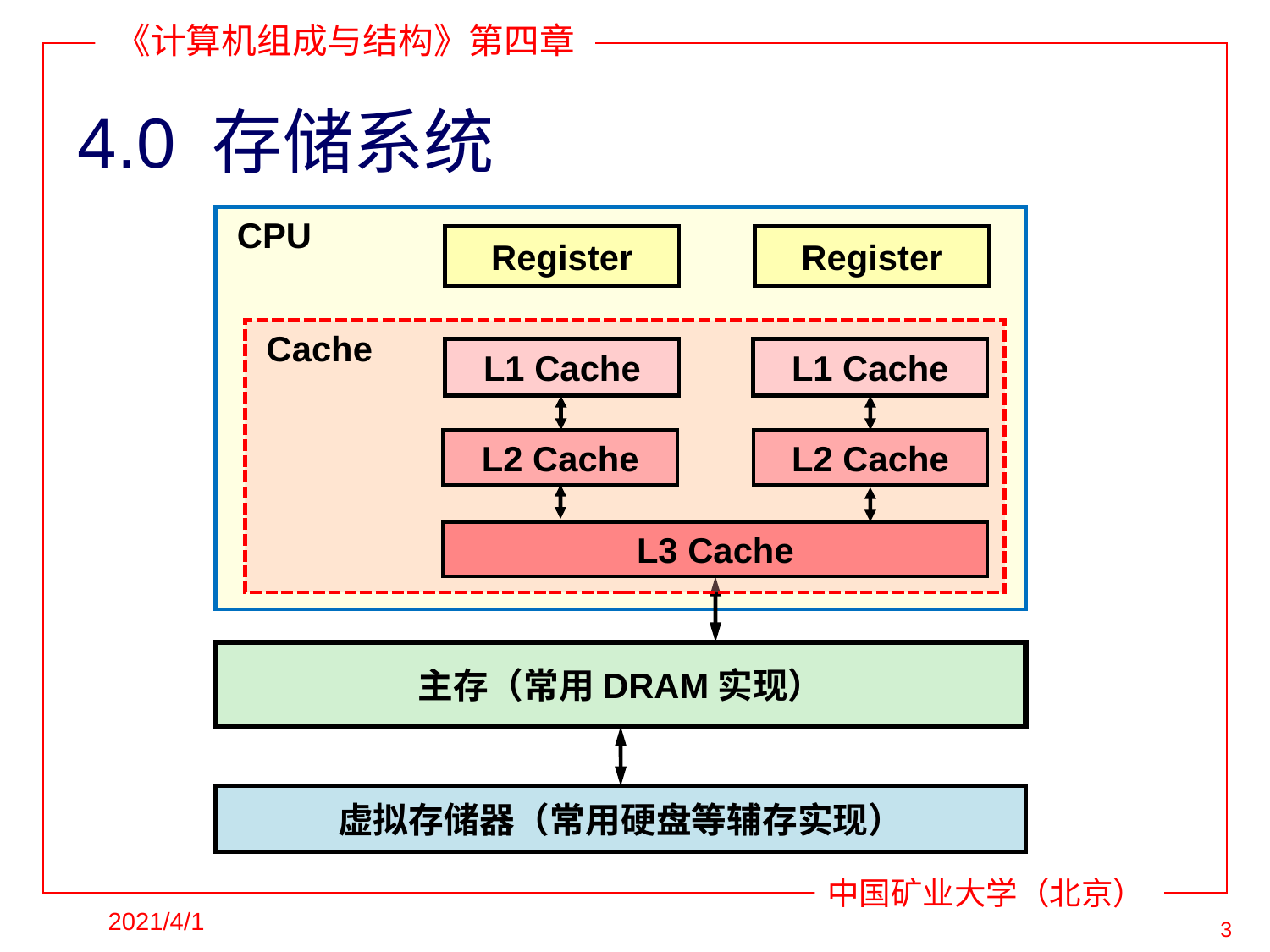

# 4.0 存储系统
 CPU

Register
Register
 Cache

L1 Cache
L1 Cache

L2 Cache
L2 Cache

L3 Cache

主存（常用DRAM实现）

虚拟存储器（常用硬盘等辅存实现）
2021/4/1